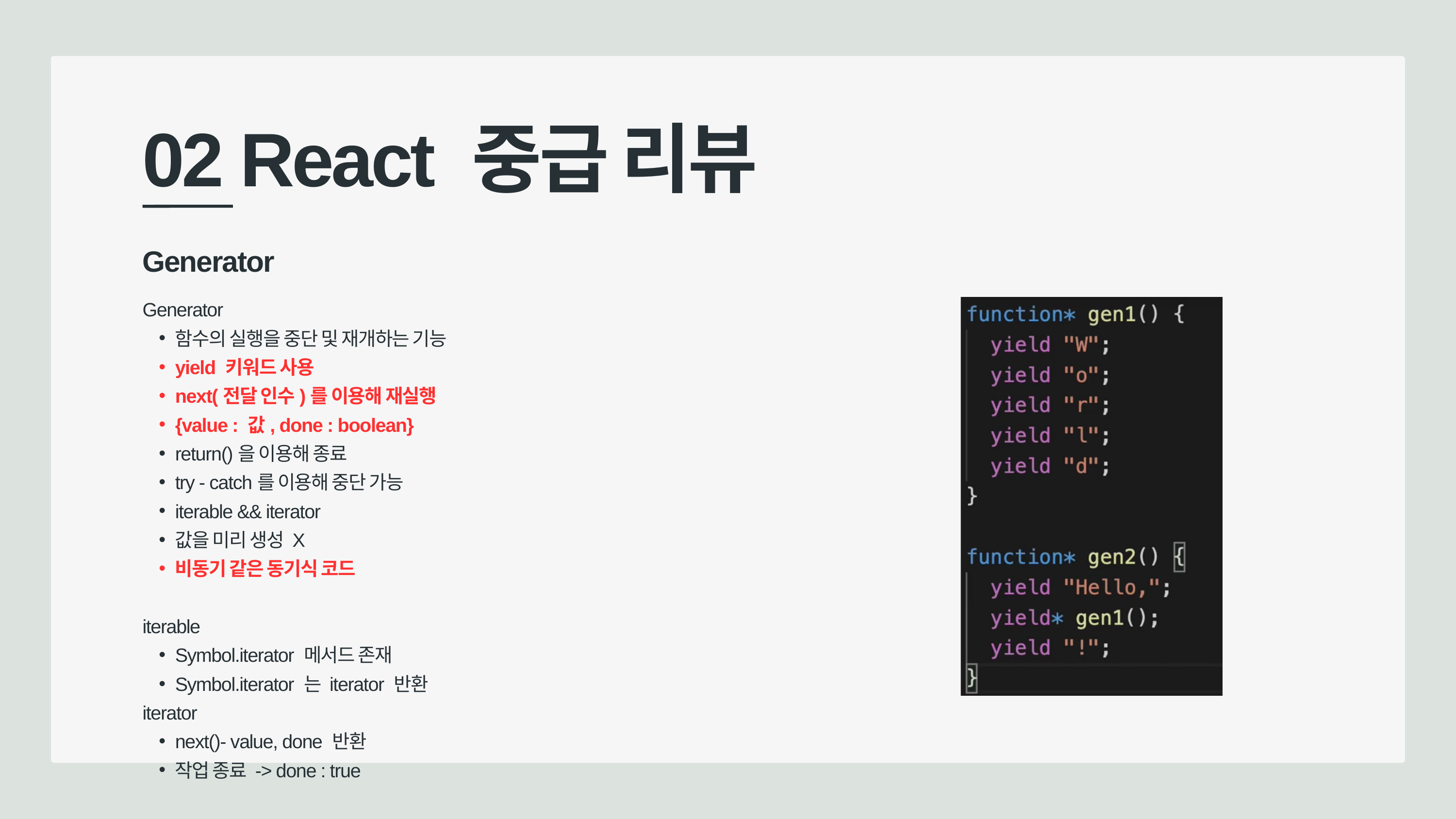

02 React 중급 리뷰

Generator
Generator
함수의 실행을 중단 및 재개하는 기능
yield 키워드 사용
next(전달 인수)를 이용해 재실행
{value : 값, done : boolean}
return()을 이용해 종료
try - catch를 이용해 중단 가능
iterable && iterator
값을 미리 생성 X
비동기 같은 동기식 코드

iterable
Symbol.iterator 메서드 존재
Symbol.iterator 는 iterator 반환
iterator
next()- value, done 반환
작업 종료 -> done : true